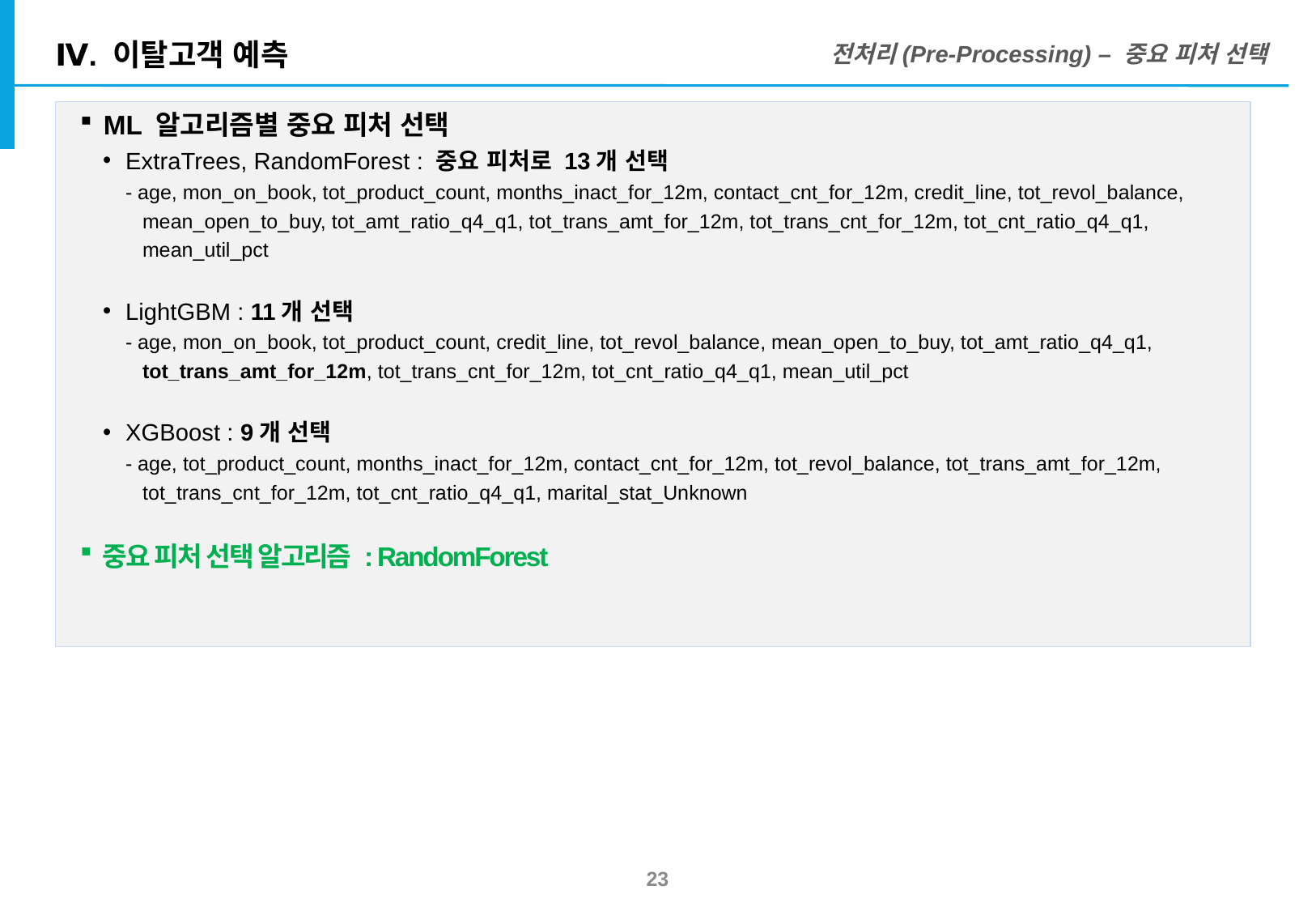

Ⅳ. 이탈고객 예측
전처리(Pre-Processing) – 중요 피처 선택
 ML 알고리즘별 중요 피처 선택
ExtraTrees, RandomForest : 중요 피처로 13개 선택
    - age, mon_on_book, tot_product_count, months_inact_for_12m, contact_cnt_for_12m, credit_line, tot_revol_balance,
       mean_open_to_buy, tot_amt_ratio_q4_q1, tot_trans_amt_for_12m, tot_trans_cnt_for_12m, tot_cnt_ratio_q4_q1,
       mean_util_pct

LightGBM : 11개 선택
    - age, mon_on_book, tot_product_count, credit_line, tot_revol_balance, mean_open_to_buy, tot_amt_ratio_q4_q1,
       tot_trans_amt_for_12m, tot_trans_cnt_for_12m, tot_cnt_ratio_q4_q1, mean_util_pct

XGBoost : 9개 선택
    - age, tot_product_count, months_inact_for_12m, contact_cnt_for_12m, tot_revol_balance, tot_trans_amt_for_12m,
       tot_trans_cnt_for_12m, tot_cnt_ratio_q4_q1, marital_stat_Unknown

중요 피처 선택 알고리즘 : RandomForest

|  |  |
| --- | --- |
23